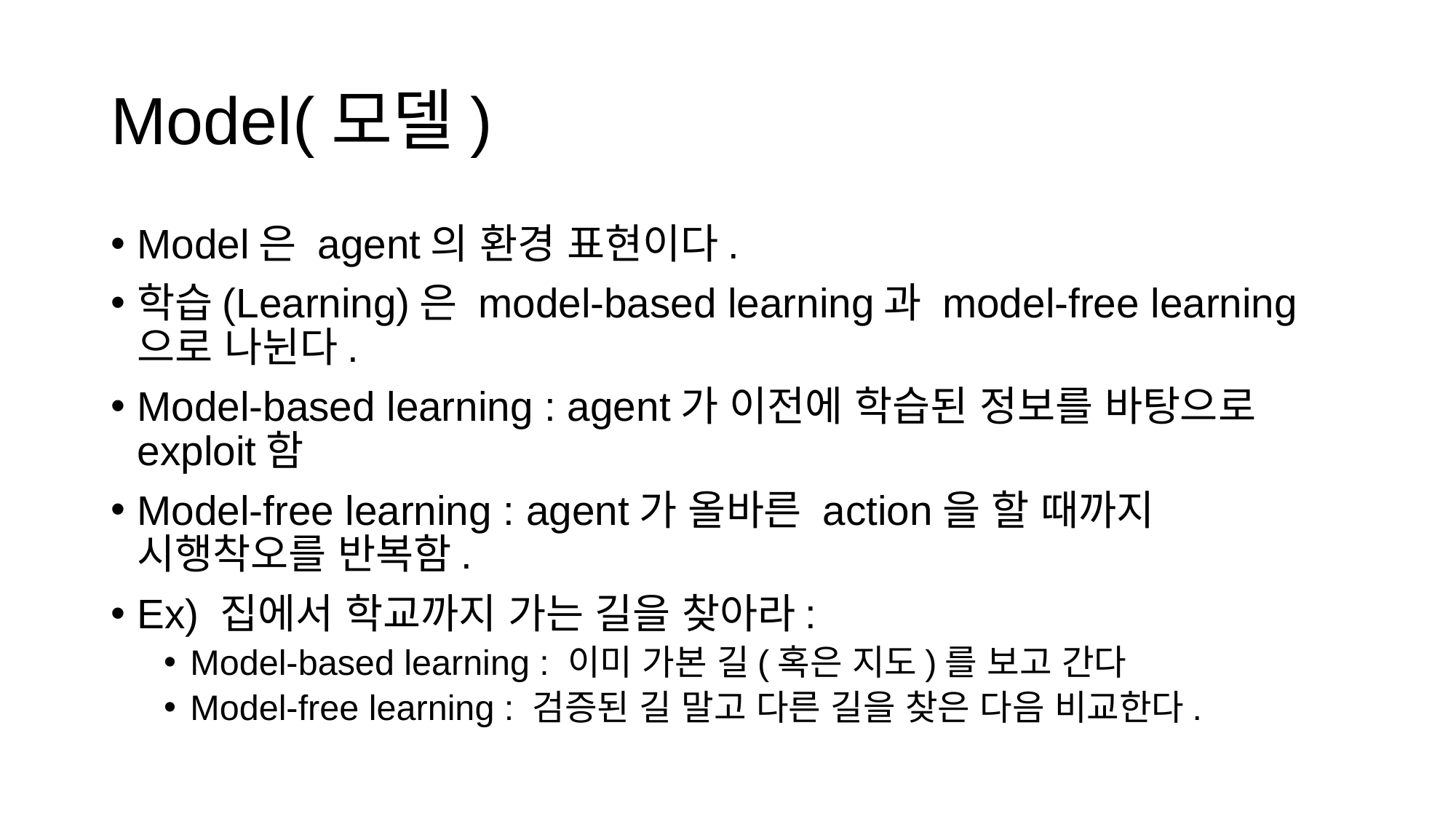

# Model(모델)
Model은 agent의 환경 표현이다.
학습(Learning)은 model-based learning과 model-free learning으로 나뉜다.
Model-based learning : agent가 이전에 학습된 정보를 바탕으로 exploit함
Model-free learning : agent가 올바른 action을 할 때까지 시행착오를 반복함.
Ex) 집에서 학교까지 가는 길을 찾아라:
Model-based learning : 이미 가본 길(혹은 지도)를 보고 간다
Model-free learning : 검증된 길 말고 다른 길을 찾은 다음 비교한다.